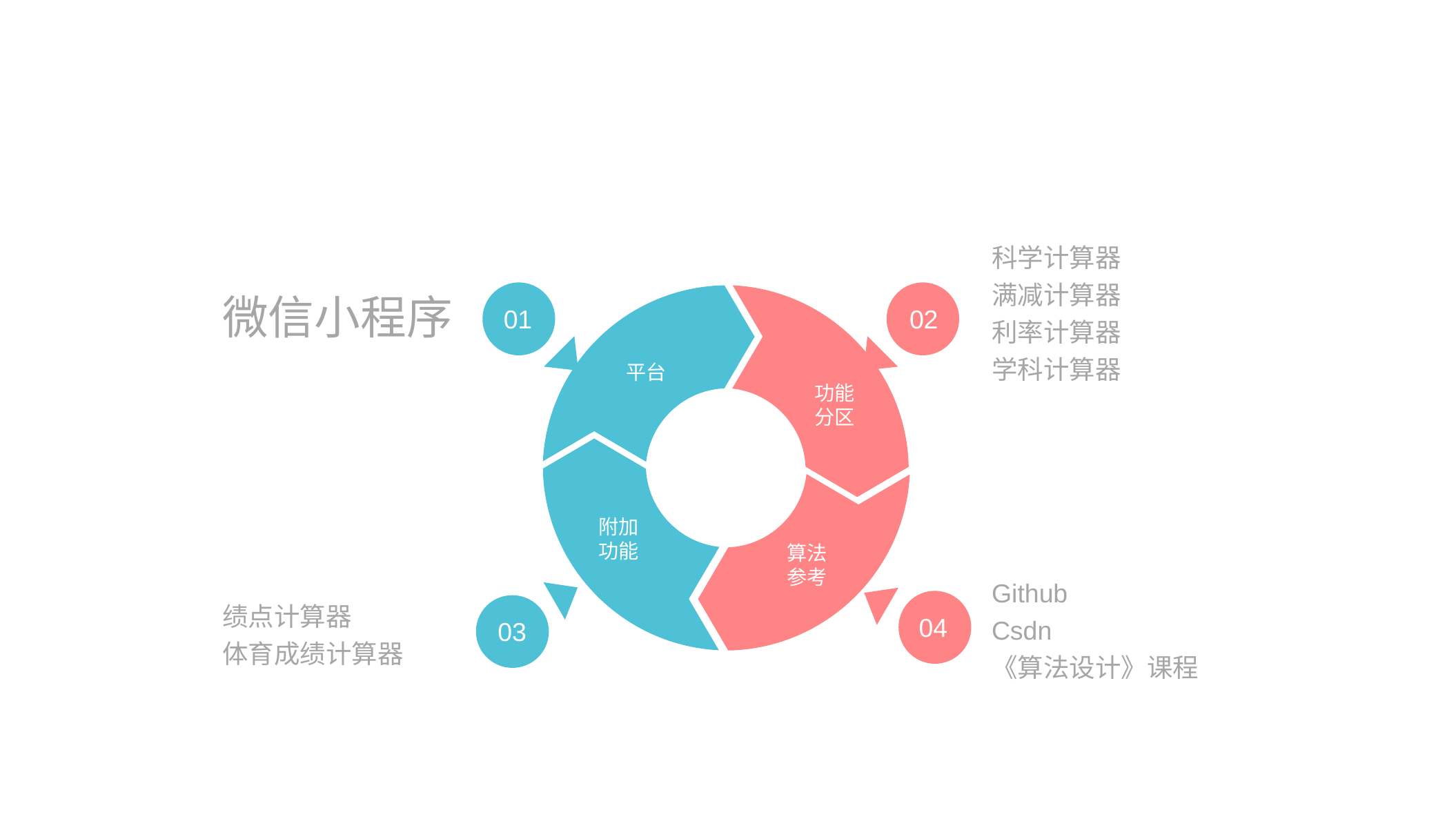

科学计算器
满减计算器
利率计算器
学科计算器
微信小程序

01
02
平台
功能分区

附加功能
算法参考
Github
Csdn
《算法设计》课程

绩点计算器
体育成绩计算器
04
03